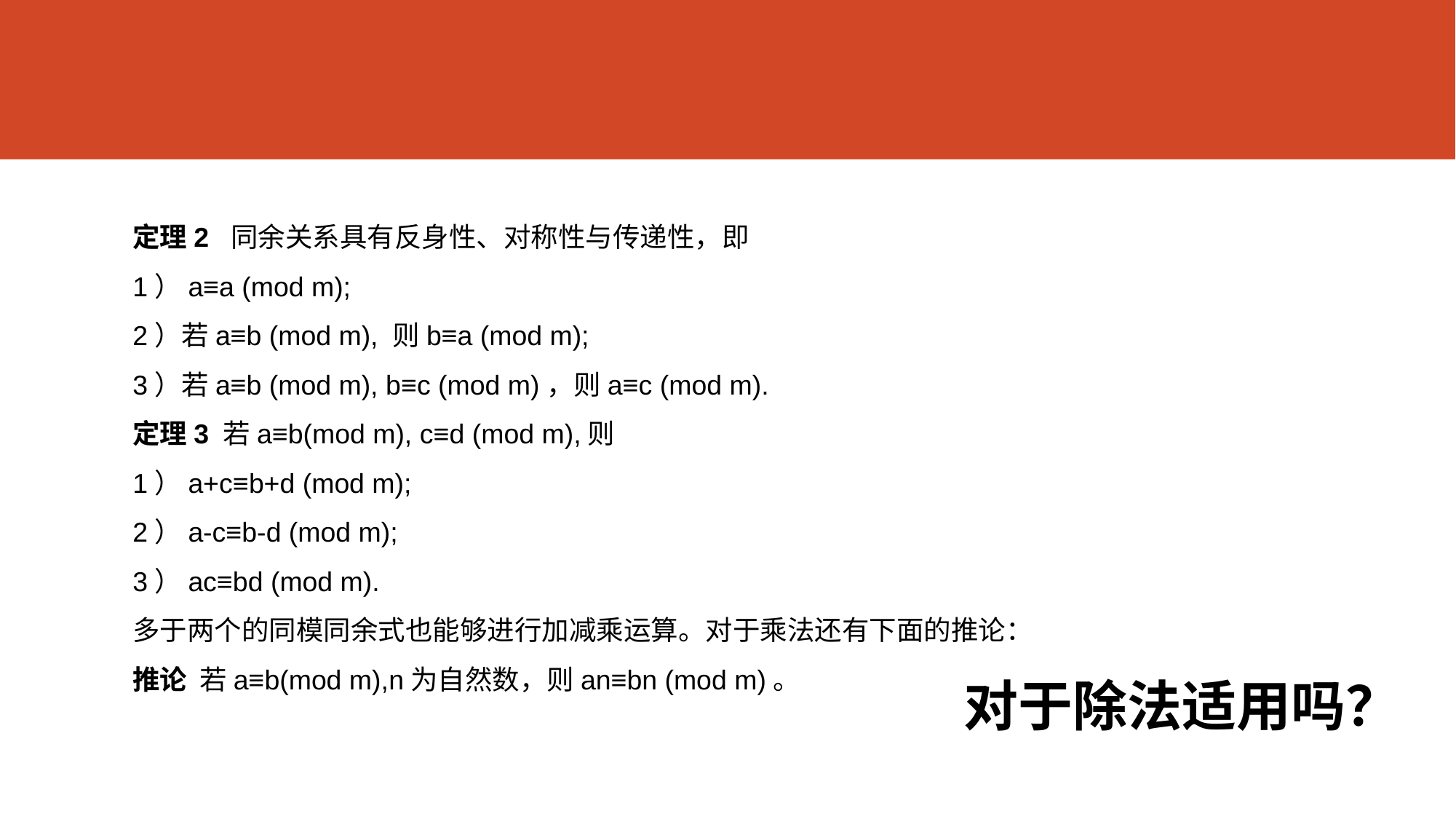

#
定理2  同余关系具有反身性、对称性与传递性，即
1）a≡a (mod m);
2）若a≡b (mod m), 则b≡a (mod m);
3）若a≡b (mod m), b≡c (mod m)，则a≡c (mod m).
定理3 若a≡b(mod m), c≡d (mod m),则
1）a+c≡b+d (mod m);
2）a-c≡b-d (mod m);
3）ac≡bd (mod m).
多于两个的同模同余式也能够进行加减乘运算。对于乘法还有下面的推论：
推论  若a≡b(mod m),n为自然数，则an≡bn (mod m)。
对于除法适用吗？